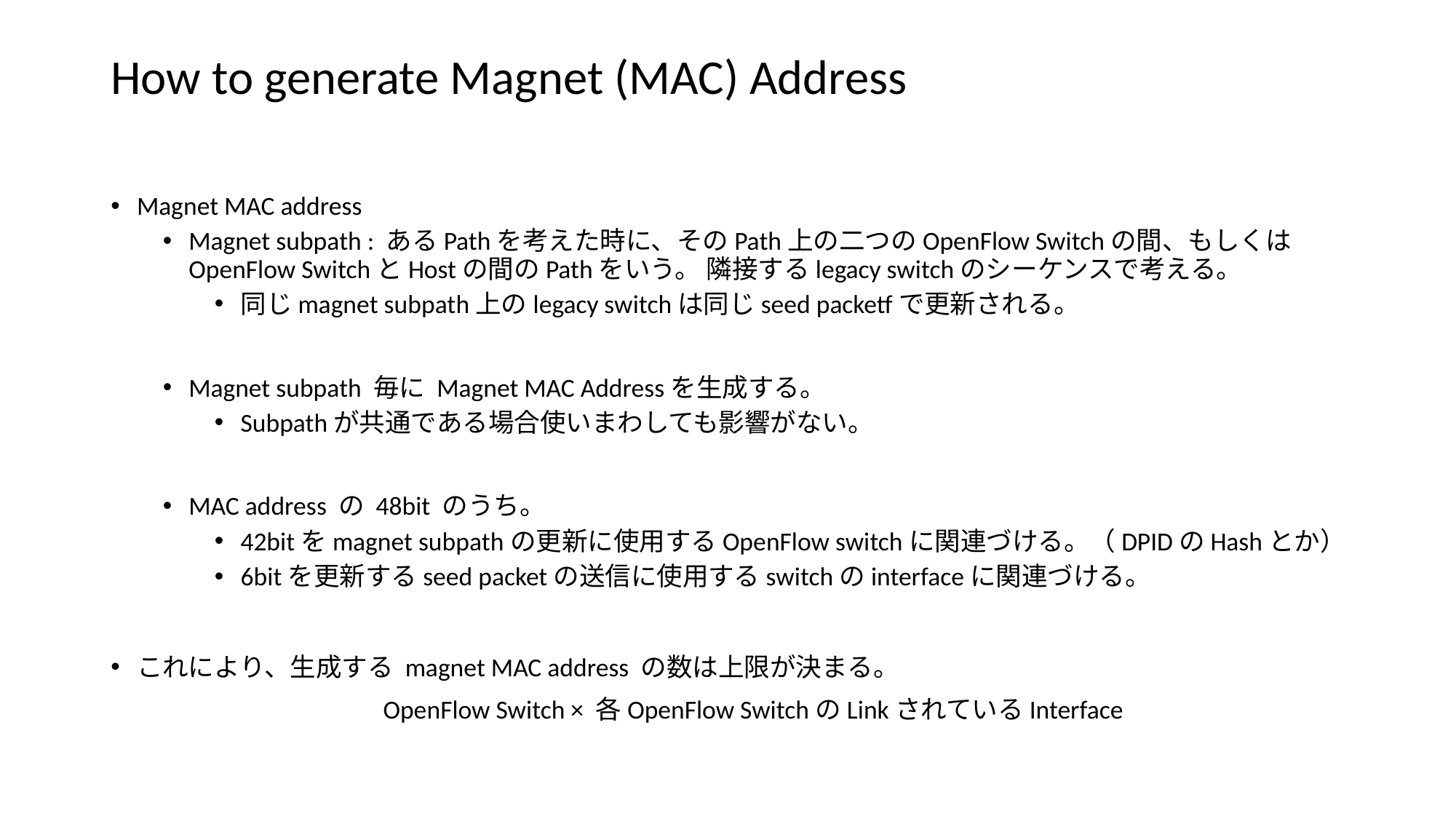

# How to generate Magnet (MAC) Address

Magnet MAC address
Magnet subpath : あるPathを考えた時に、そのPath上の二つのOpenFlow Switchの間、もしくはOpenFlow SwitchとHostの間のPathをいう。 隣接するlegacy switchのシーケンスで考える。
同じmagnet subpath上のlegacy switchは同じseed packetfで更新される。

Magnet subpath 毎に Magnet MAC Addressを生成する。
Subpathが共通である場合使いまわしても影響がない。

MAC address の 48bit のうち。
42bitをmagnet subpathの更新に使用するOpenFlow switchに関連づける。（DPIDのHashとか）
6bitを更新するseed packetの送信に使用するswitchのinterfaceに関連づける。

これにより、生成する magnet MAC address の数は上限が決まる。
OpenFlow Switch × 各OpenFlow SwitchのLinkされているInterface